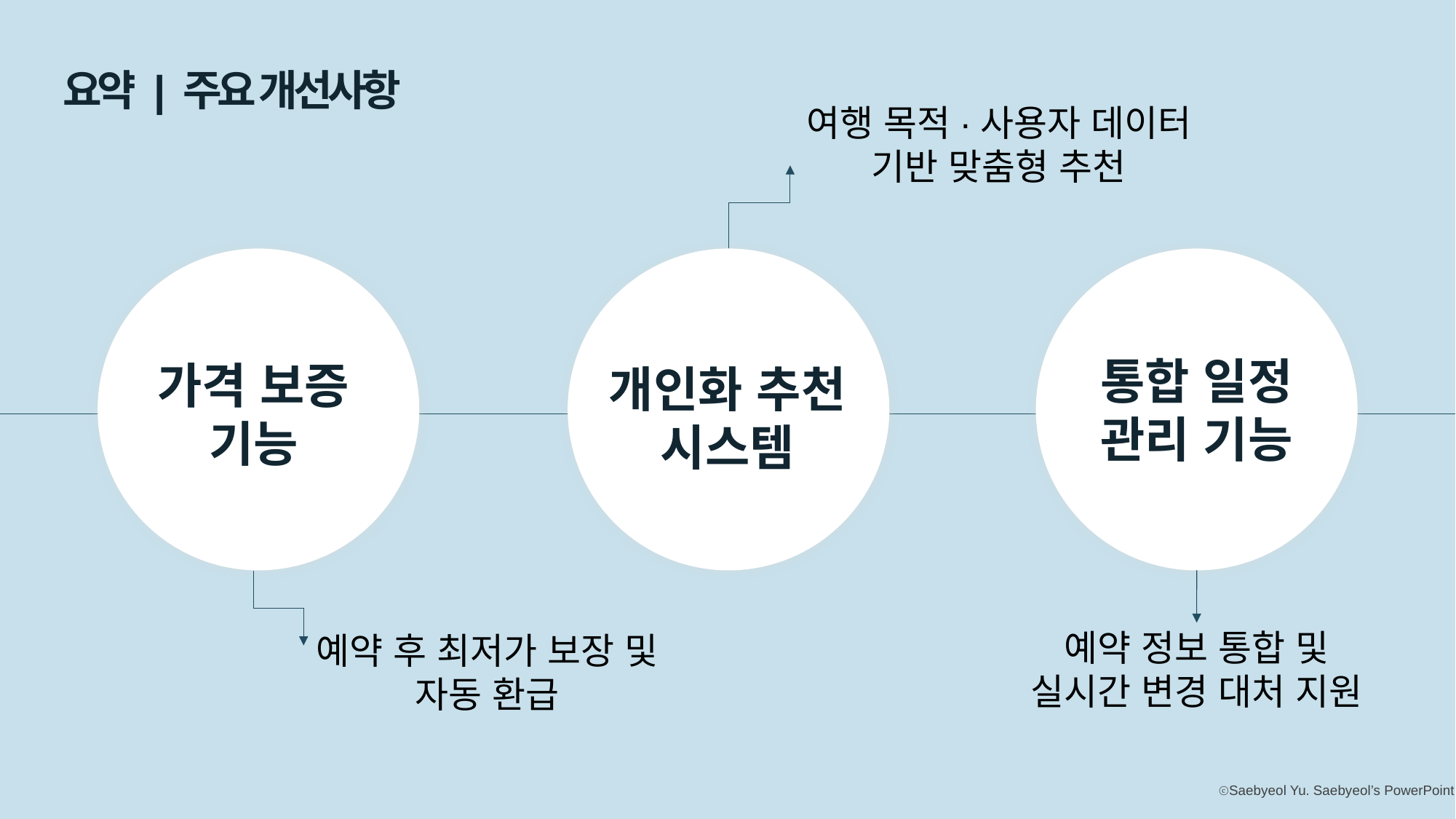

요약 | 주요 개선사항
여행 목적·사용자 데이터 기반 맞춤형 추천

통합 일정 관리 기능
가격 보증 기능
개인화 추천 시스템
예약 정보 통합 및 실시간 변경 대처 지원
예약 후 최저가 보장 및 자동 환급